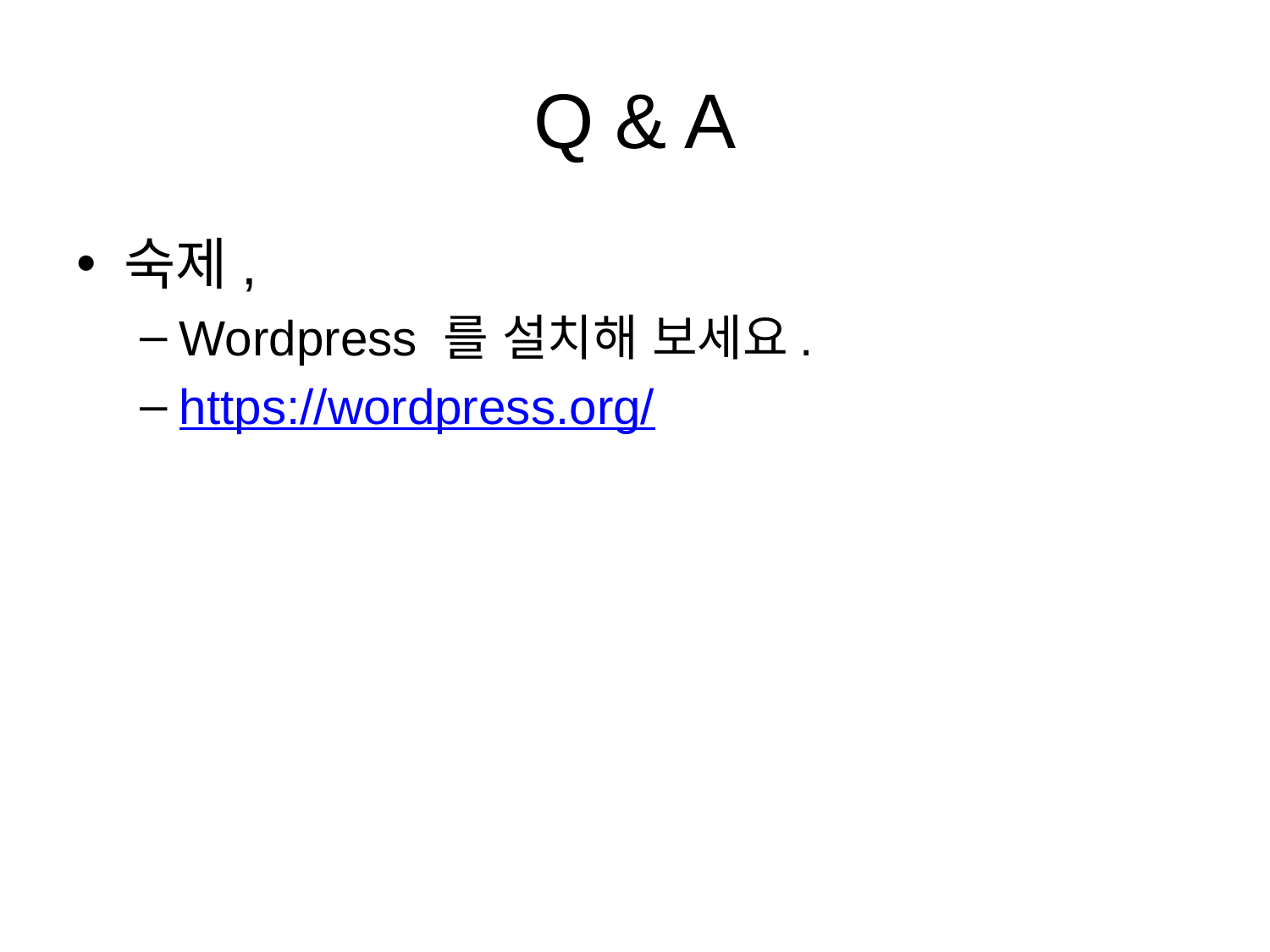

# Q & A
숙제,
Wordpress 를 설치해 보세요.
https://wordpress.org/